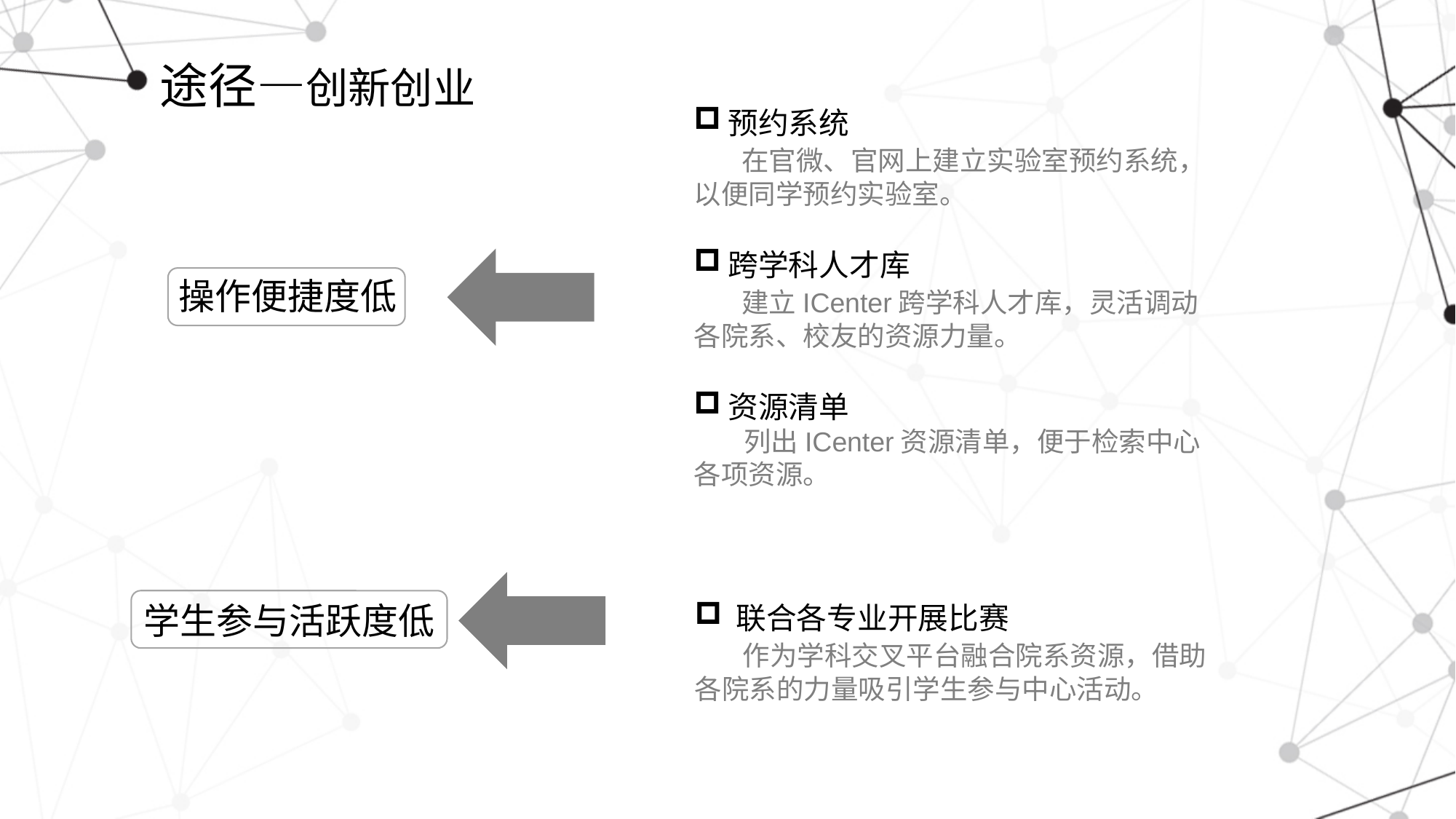

# 途径—创新创业
预约系统
      在官微、官网上建立实验室预约系统，以便同学预约实验室。

跨学科人才库
      建立ICenter跨学科人才库，灵活调动各院系、校友的资源力量。

资源清单
       列出ICenter资源清单，便于检索中心各项资源。

操作便捷度低

学生参与活跃度低
联合各专业开展比赛
      作为学科交叉平台融合院系资源，借助各院系的力量吸引学生参与中心活动。